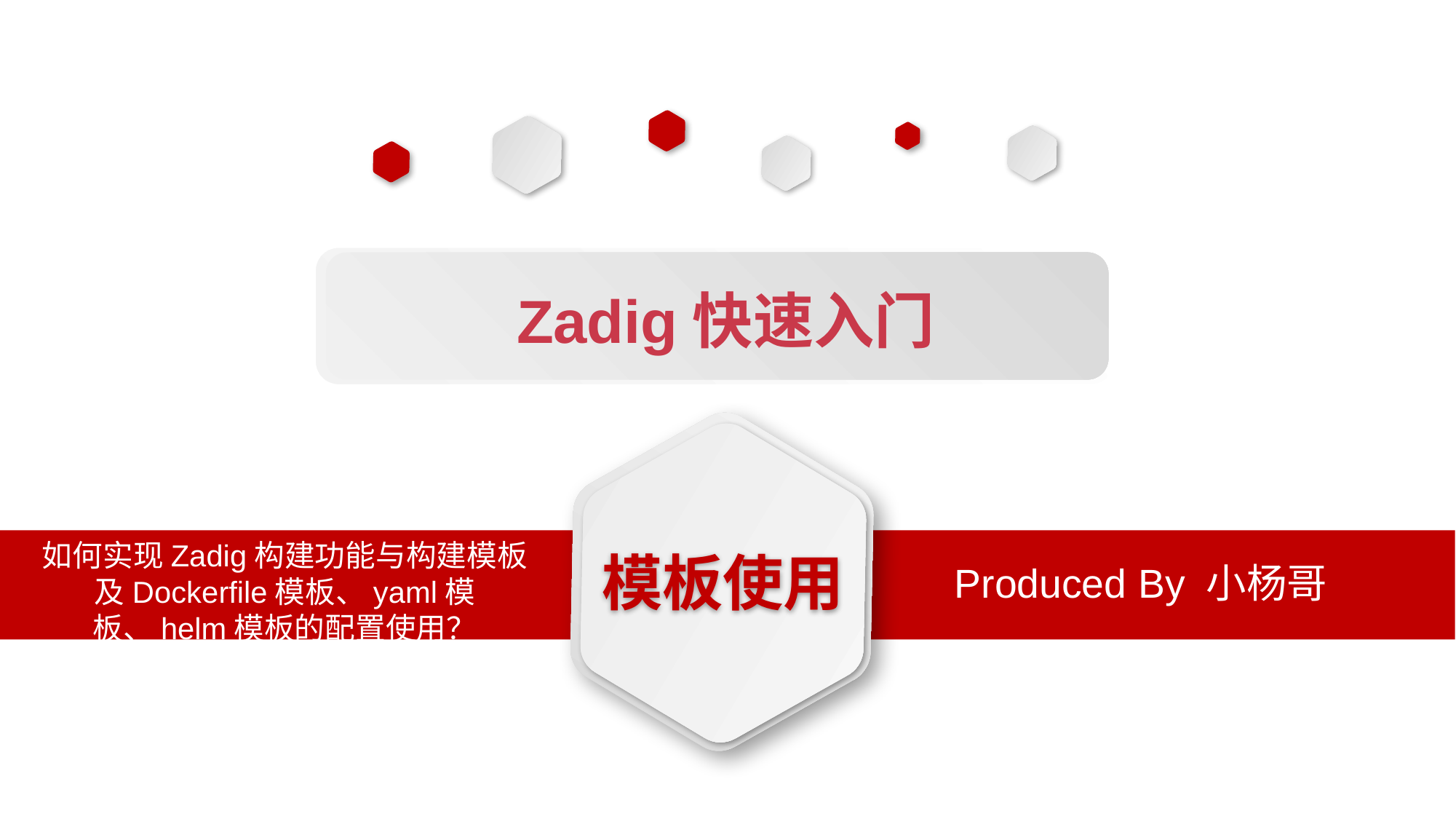

Zadig快速入门

如何实现Zadig构建功能与构建模板及Dockerfile模板、yaml模板、helm模板的配置使用？
模板使用
Produced By 小杨哥